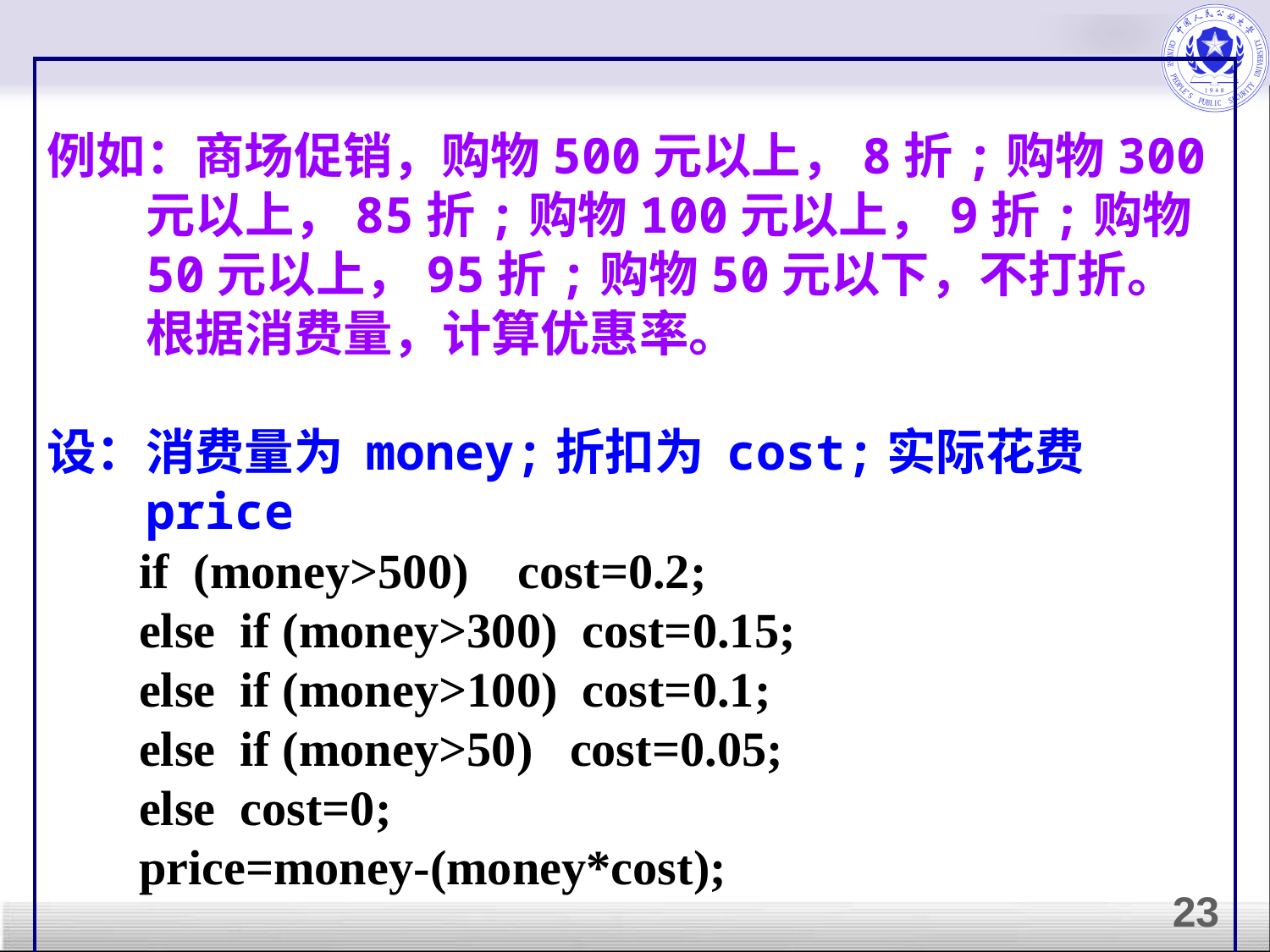

例如：商场促销，购物500元以上，8折;购物300元以上，85折;购物100元以上，9折;购物50元以上，95折;购物50元以下，不打折。根据消费量，计算优惠率。

设：消费量为 money;折扣为 cost;实际花费 price
if  (money>500)    cost=0.2;
else  if (money>300)  cost=0.15;
else  if (money>100)  cost=0.1;
else  if (money>50)   cost=0.05;
else  cost=0;
price=money-(money*cost);